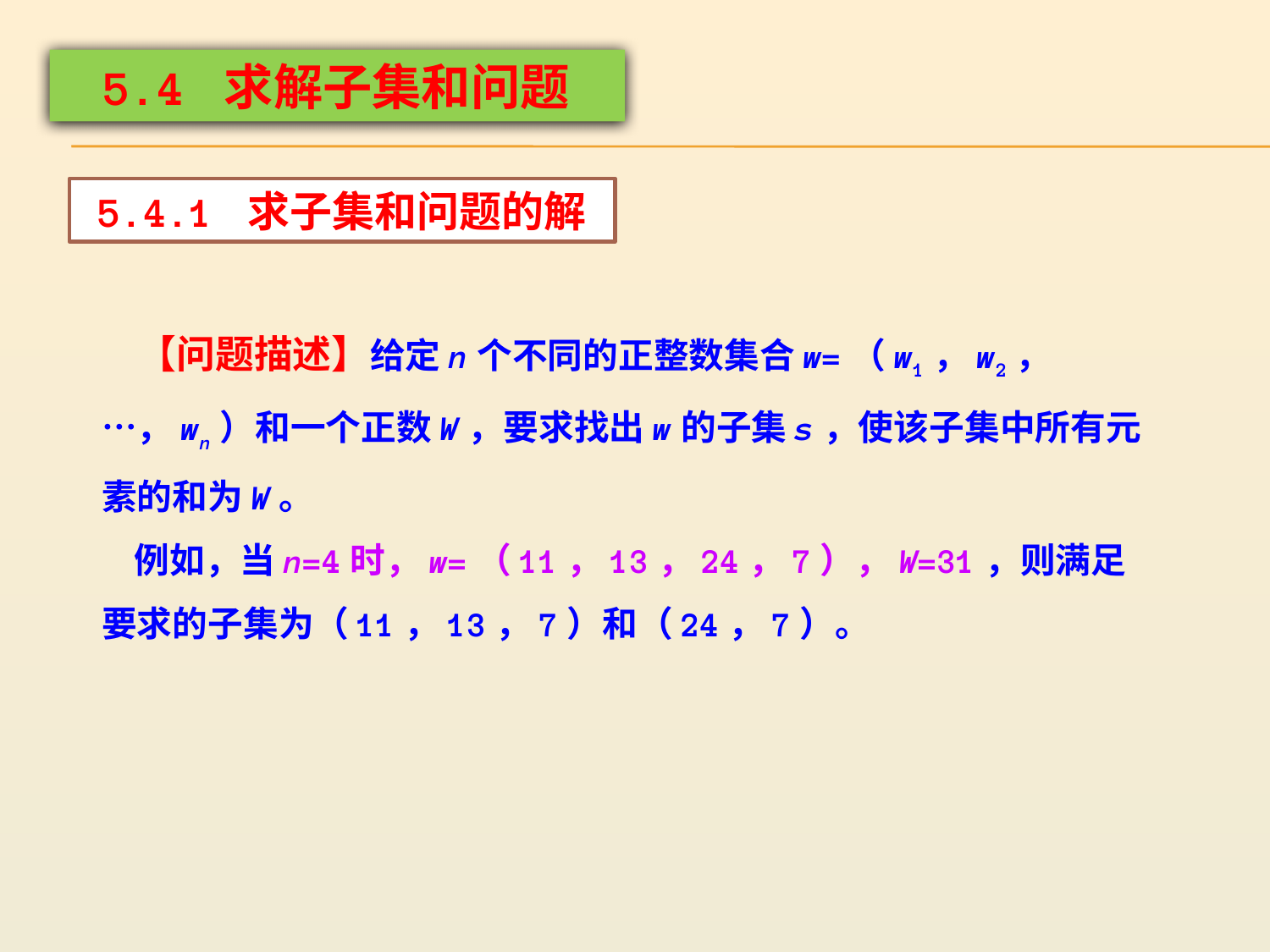

5.4 求解子集和问题
5.4.1 求子集和问题的解
   【问题描述】给定n个不同的正整数集合w=（w1，w2，…，wn）和一个正数W，要求找出w的子集s，使该子集中所有元素的和为W。
   例如，当n=4时，w=（11，13，24，7），W=31，则满足要求的子集为（11，13，7）和（24，7）。